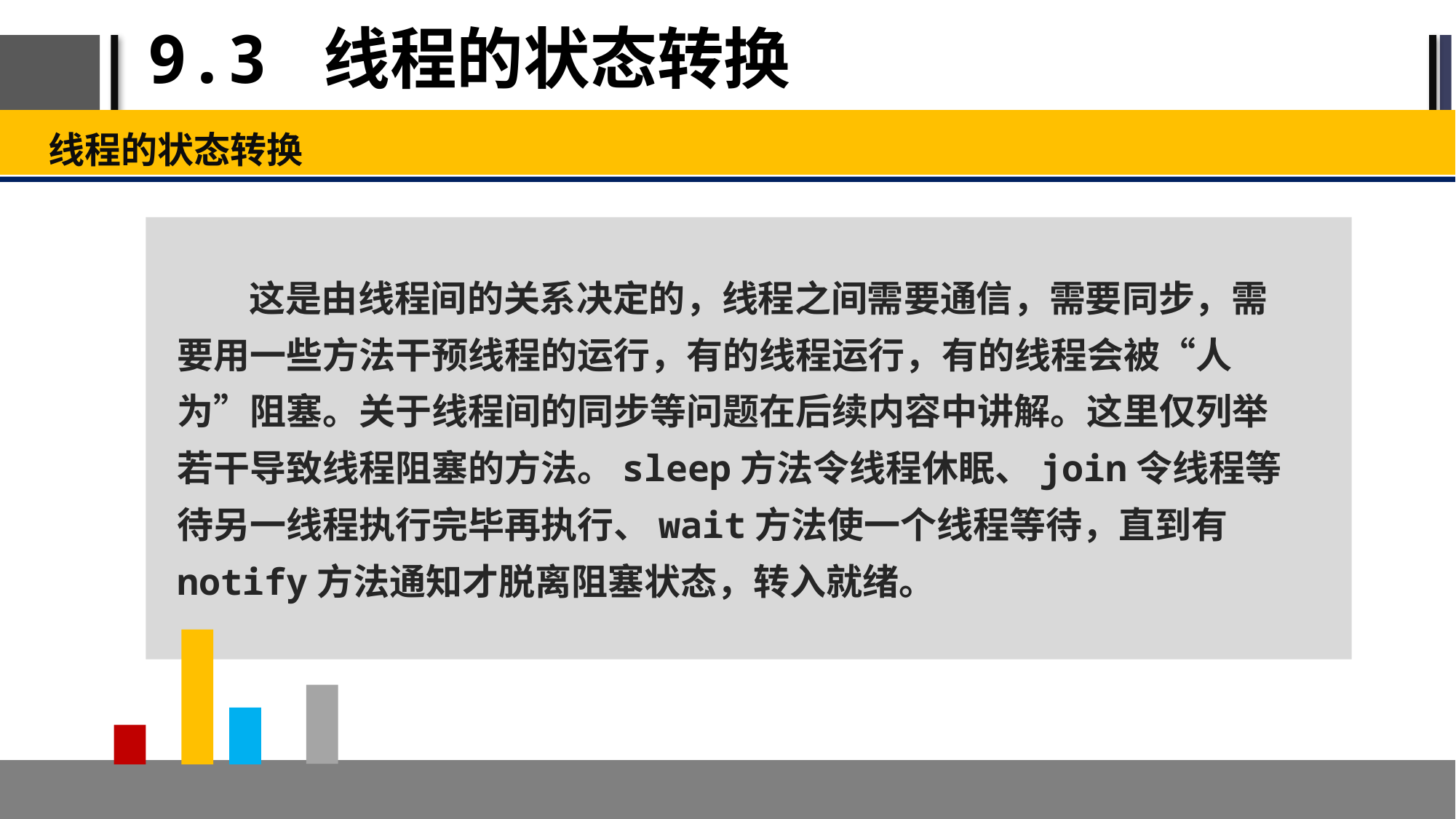

# 9.3 线程的状态转换

线程的状态转换

 这是由线程间的关系决定的，线程之间需要通信，需要同步，需要用一些方法干预线程的运行，有的线程运行，有的线程会被“人为”阻塞。关于线程间的同步等问题在后续内容中讲解。这里仅列举若干导致线程阻塞的方法。sleep方法令线程休眠、join令线程等待另一线程执行完毕再执行、wait方法使一个线程等待，直到有notify方法通知才脱离阻塞状态，转入就绪。